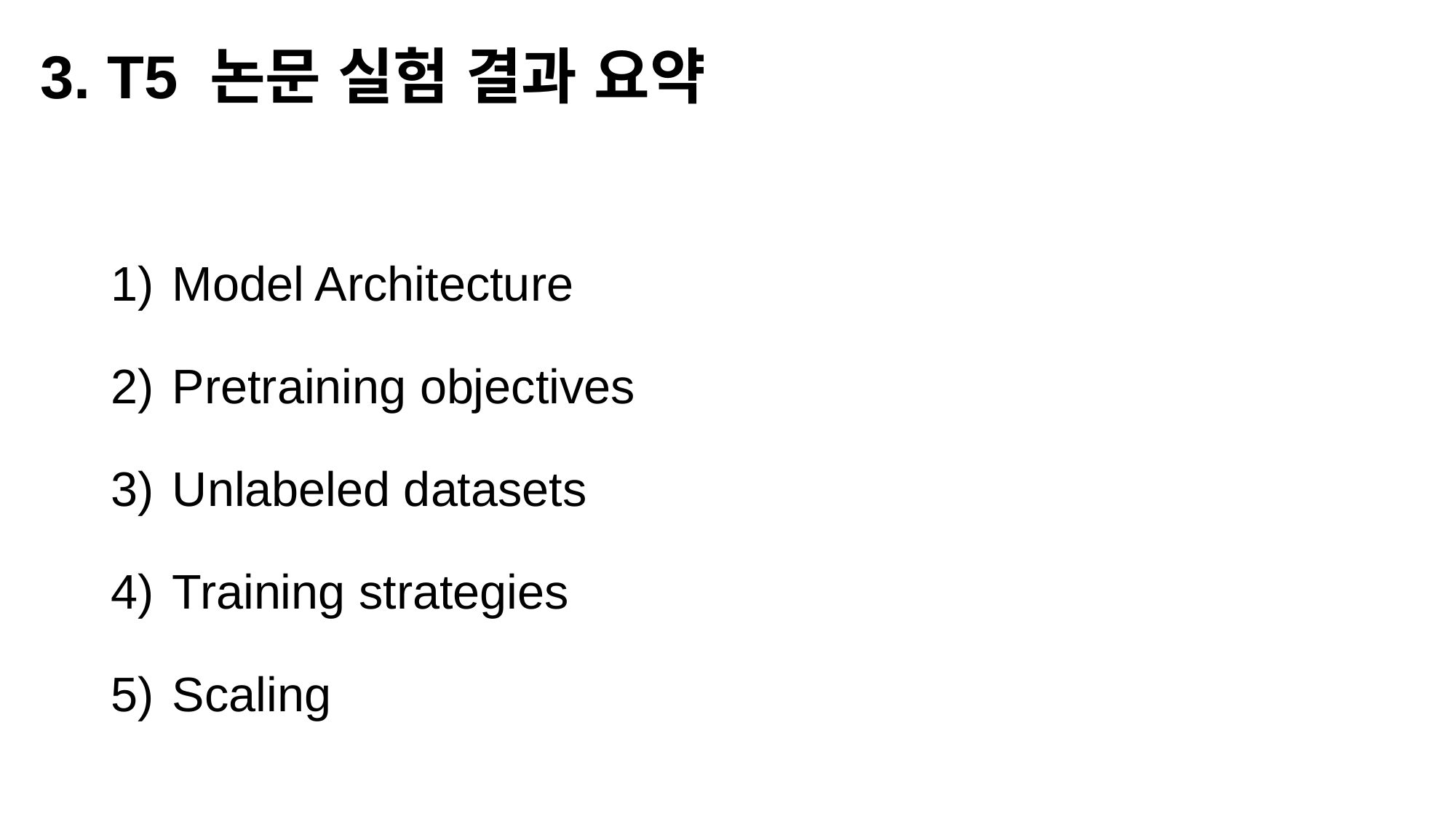

# 3. T5 논문 실험 결과 요약
Model Architecture
Pretraining objectives
Unlabeled datasets
Training strategies
Scaling